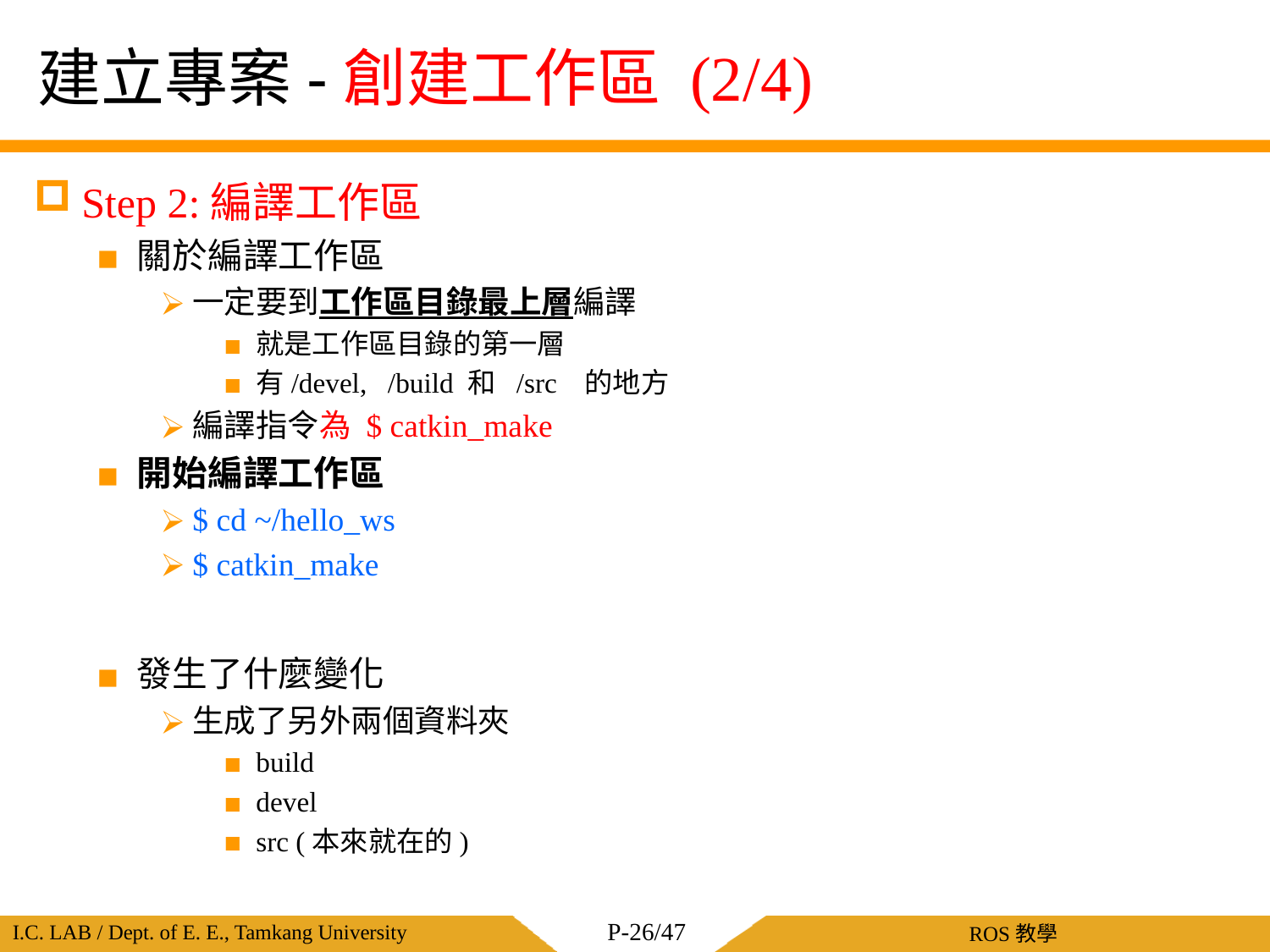

# 建立專案-創建工作區 (2/4)
Step 2:編譯工作區
關於編譯工作區
一定要到工作區目錄最上層編譯
就是工作區目錄的第一層
有/devel,   /build 和  /src   的地方
編譯指令為 $ catkin_make
開始編譯工作區
$ cd ~/hello_ws
$ catkin_make

發生了什麼變化
生成了另外兩個資料夾
build
devel
src (本來就在的)